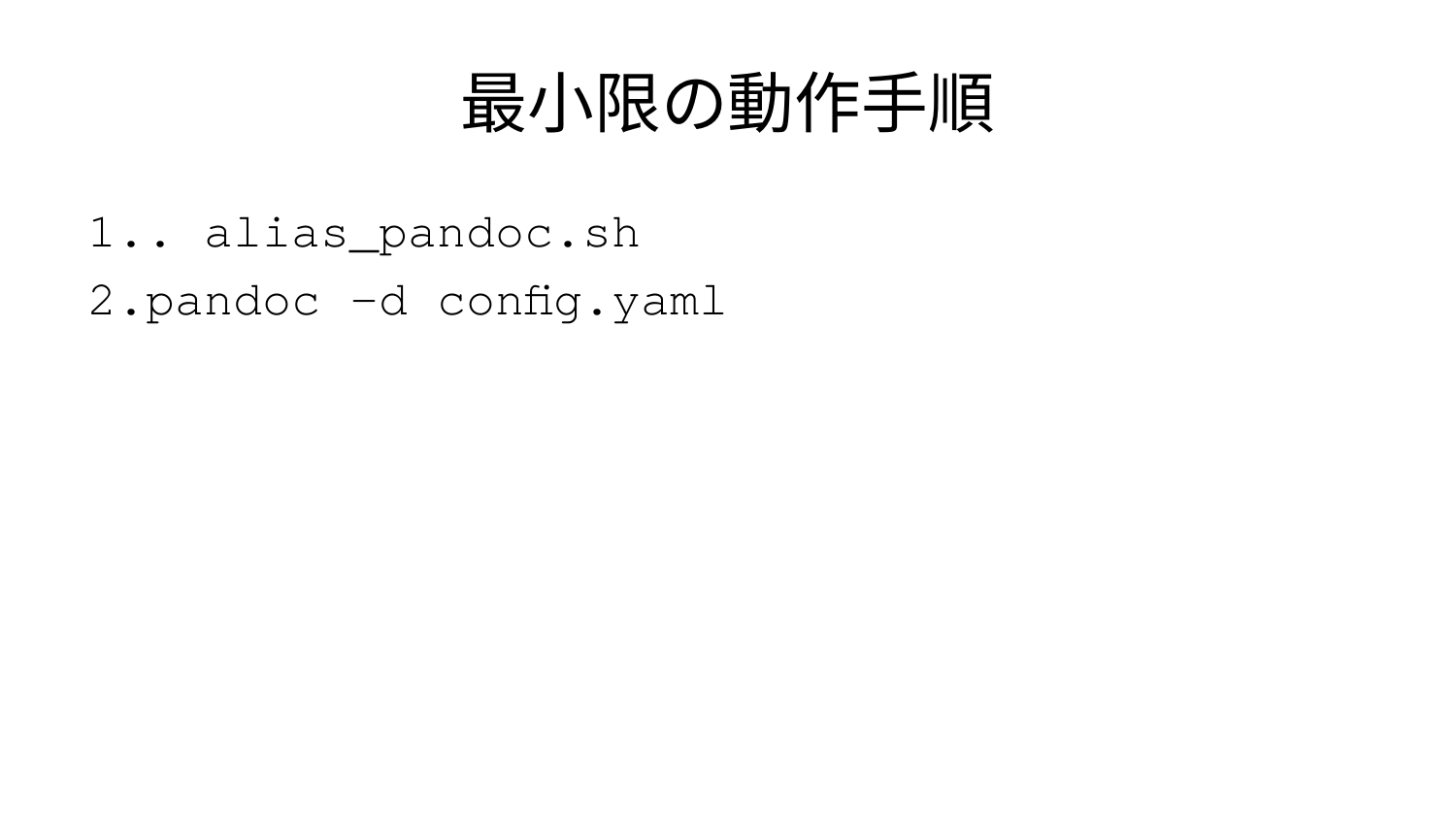

# 最小限の動作手順
. alias_pandoc.sh
pandoc -d config.yaml